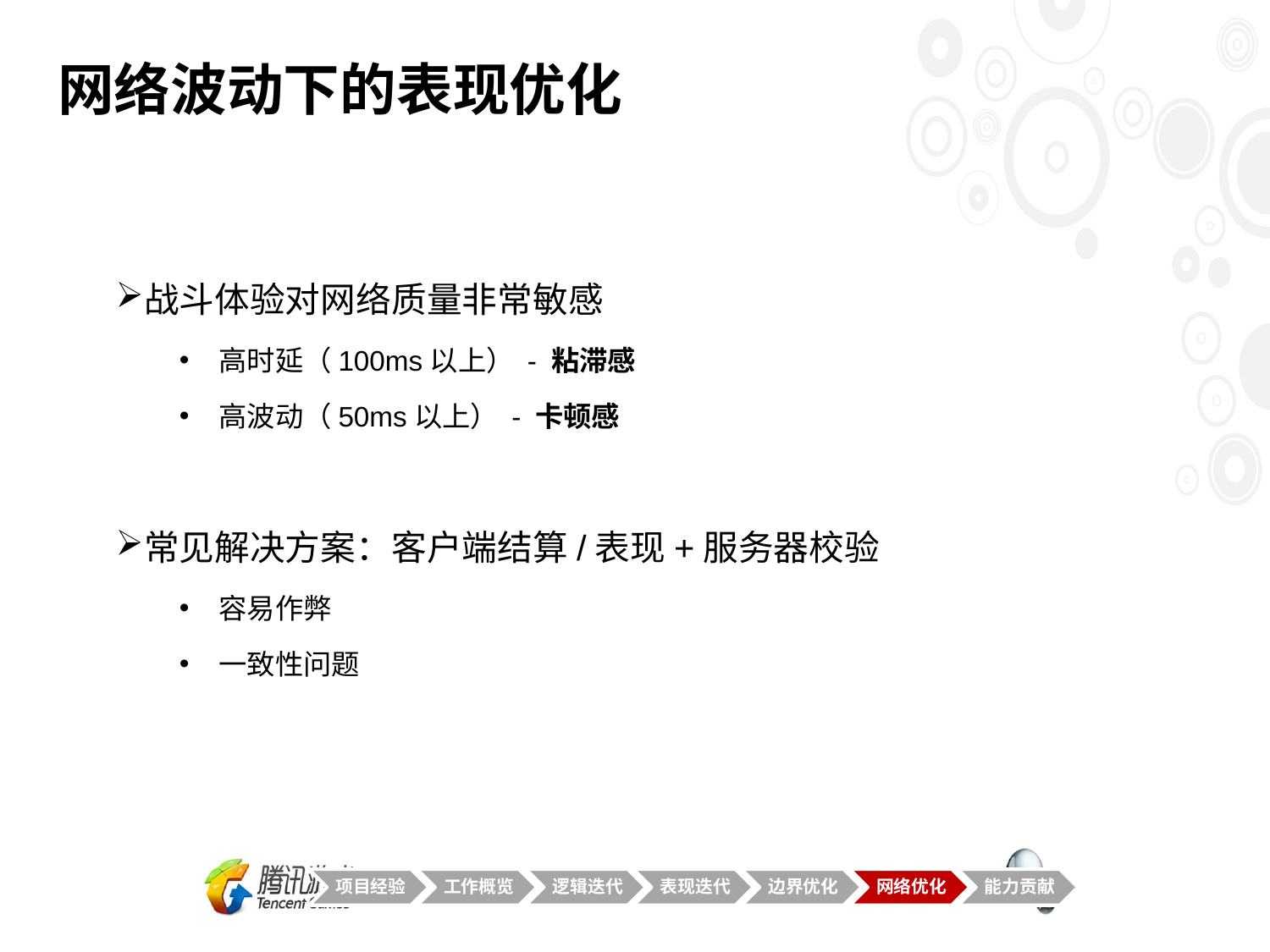

# 网络波动下的表现优化
战斗体验对网络质量非常敏感
高时延（100ms以上） - 粘滞感
高波动（50ms以上） - 卡顿感
常见解决方案：客户端结算/表现+服务器校验
容易作弊
一致性问题
项目经验
工作概览
逻辑迭代
表现迭代
边界优化
网络优化
能力贡献